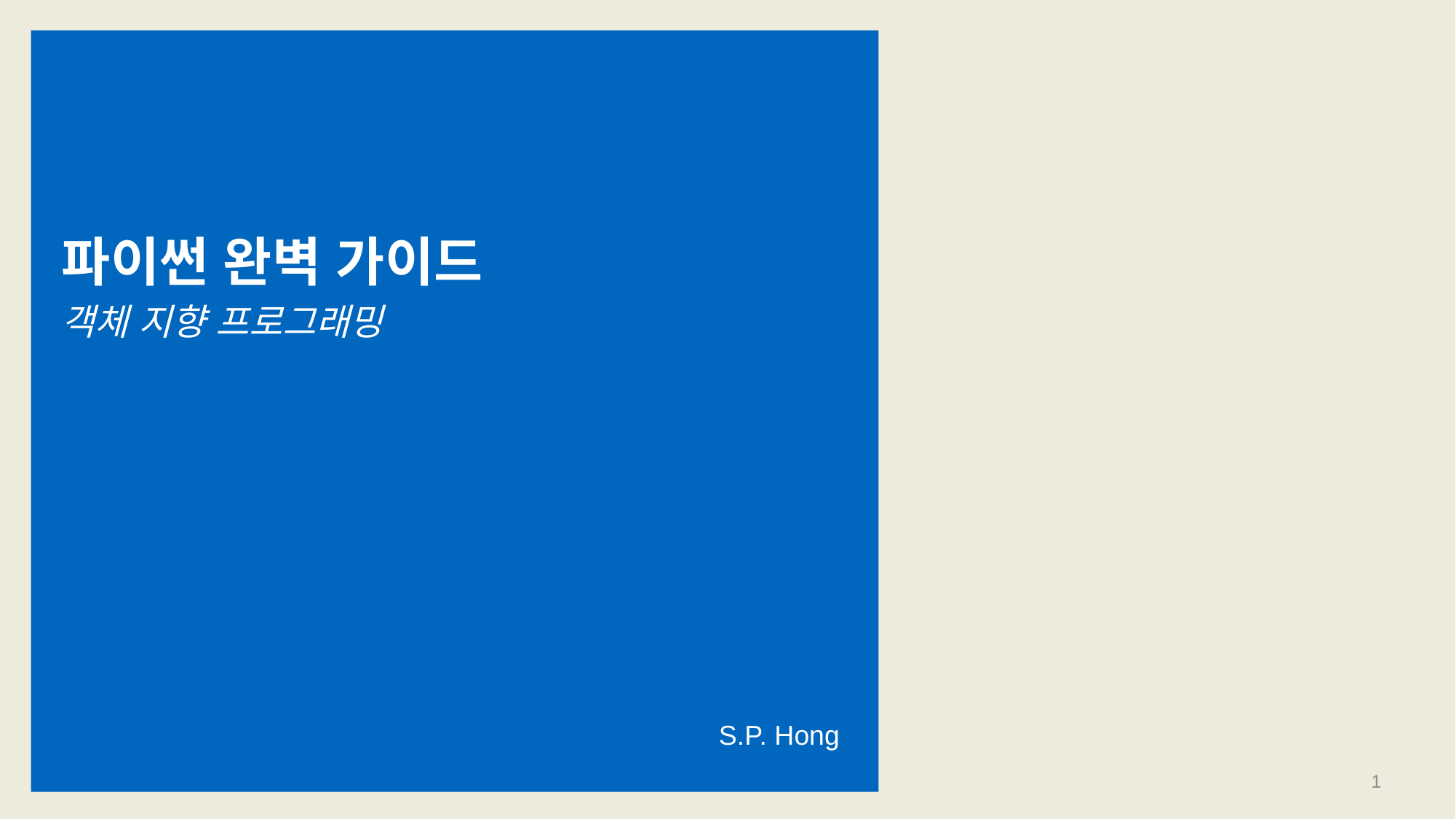

# 파이썬 완벽 가이드
객체 지향 프로그래밍
S.P. Hong
1